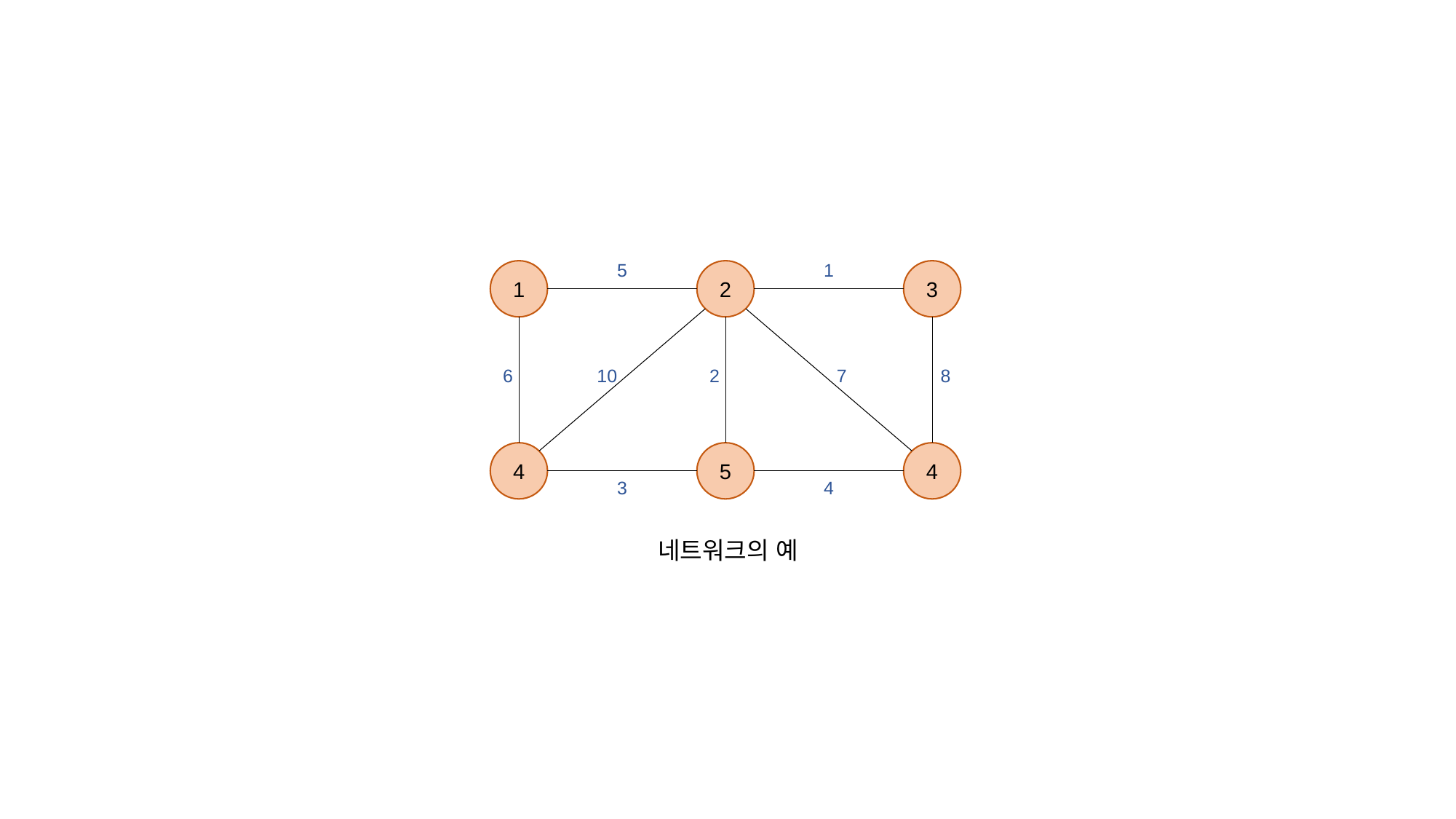

5
1
1
2
3
6
10
2
7
8
4
5
4
3
4
네트워크의 예